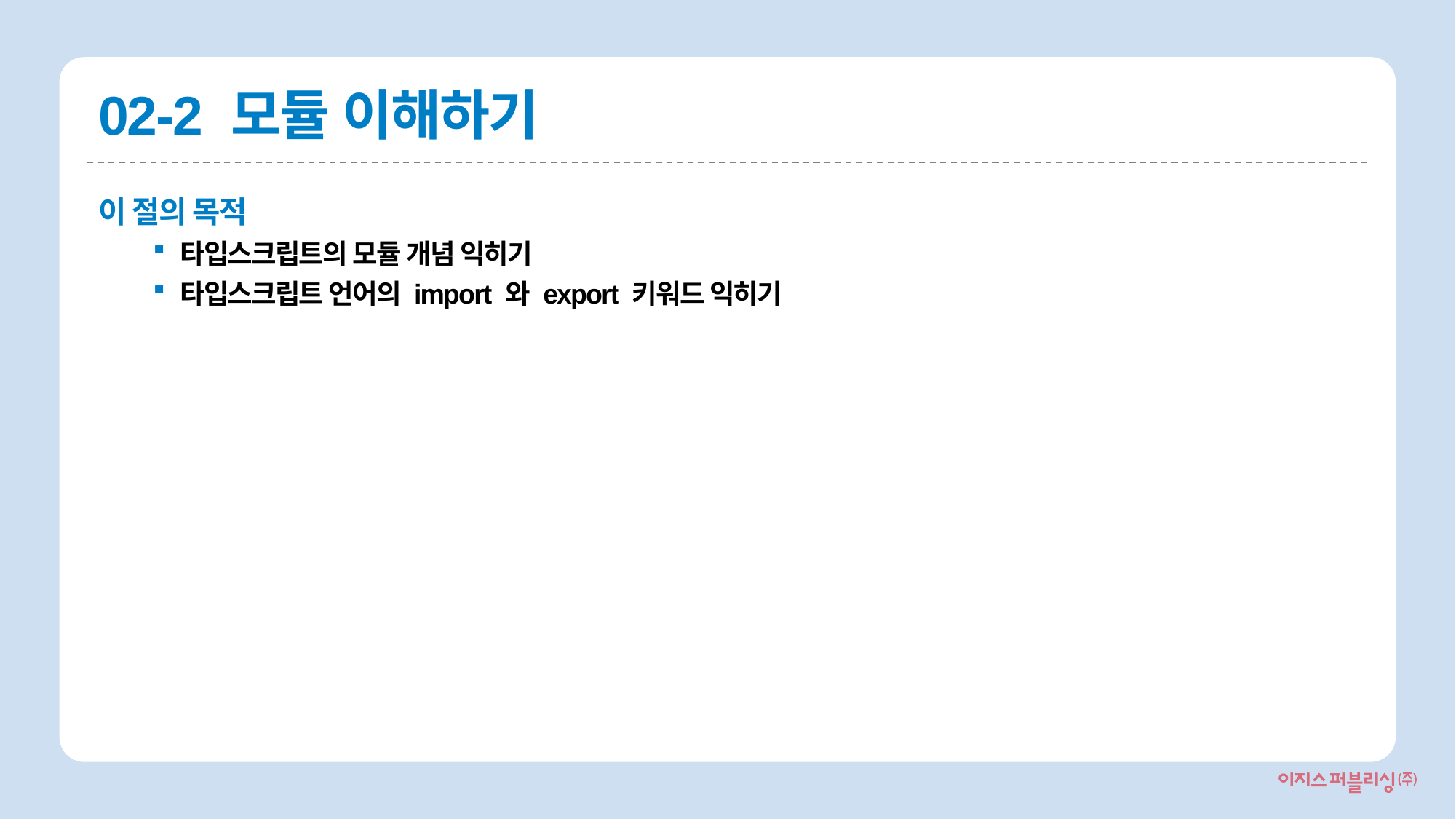

# 02-2 모듈 이해하기
이 절의 목적
타입스크립트의 모듈 개념 익히기
타입스크립트 언어의 import 와 export 키워드 익히기